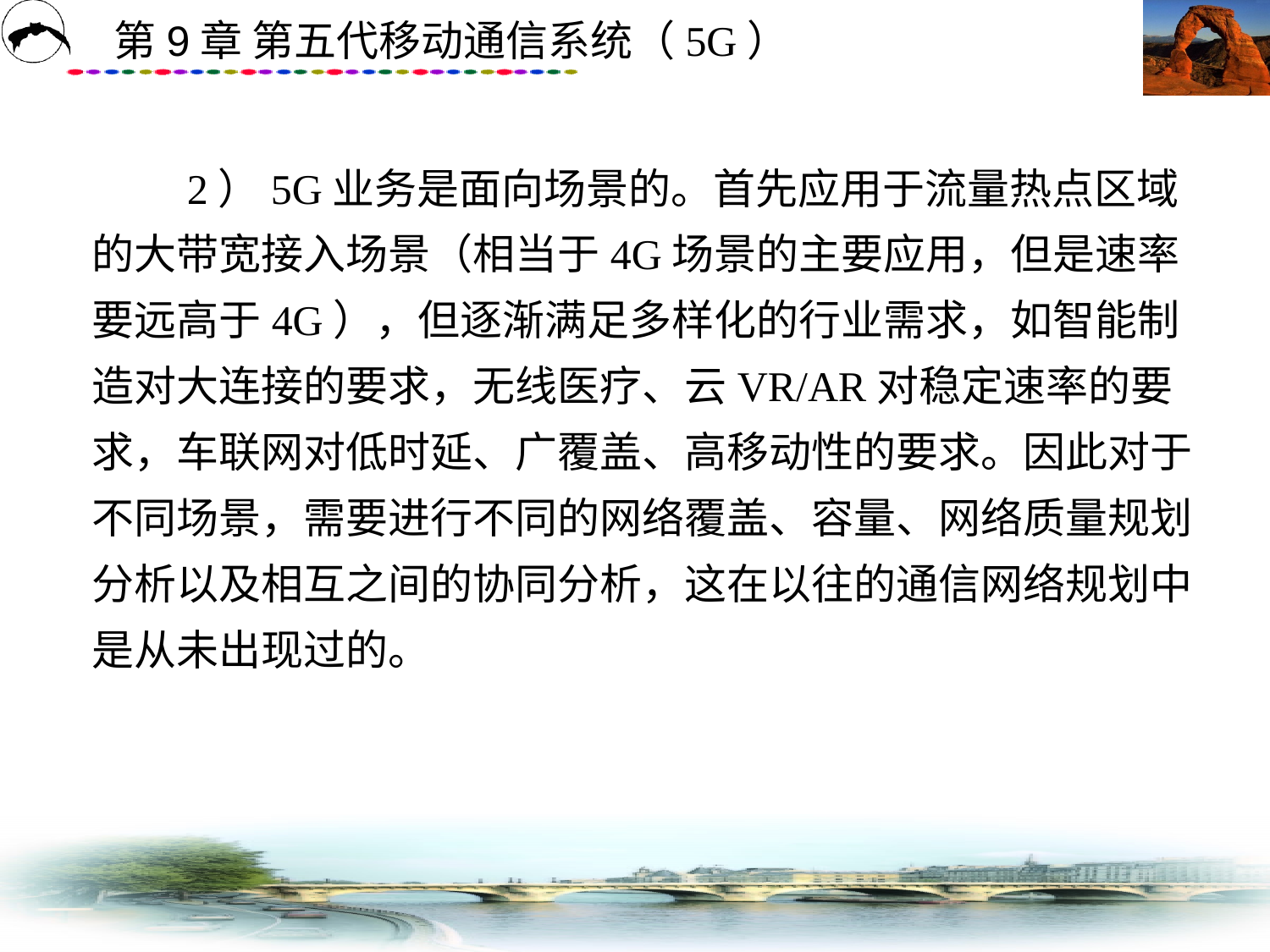

# 2）5G业务是面向场景的。首先应用于流量热点区域的大带宽接入场景（相当于4G场景的主要应用，但是速率要远高于4G），但逐渐满足多样化的行业需求，如智能制造对大连接的要求，无线医疗、云VR/AR对稳定速率的要求，车联网对低时延、广覆盖、高移动性的要求。因此对于不同场景，需要进行不同的网络覆盖、容量、网络质量规划分析以及相互之间的协同分析，这在以往的通信网络规划中是从未出现过的。